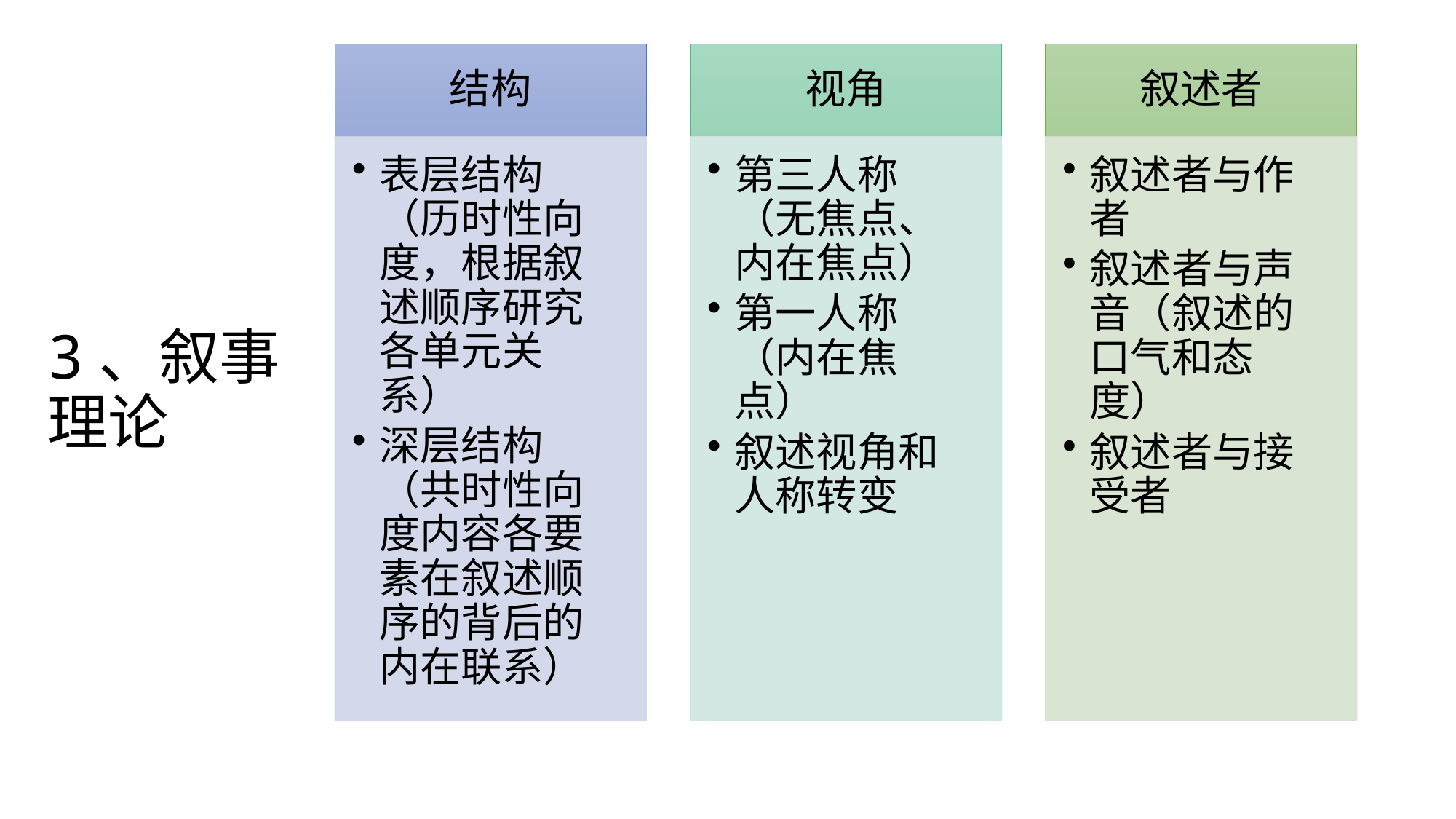

结构
表层结构（历时性向度，根据叙述顺序研究各单元关系）
深层结构（共时性向度内容各要素在叙述顺序的背后的内在联系）
视角
第三人称（无焦点、内在焦点）
第一人称（内在焦点）
叙述视角和人称转变
叙述者
叙述者与作者
叙述者与声音（叙述的口气和态度）
叙述者与接受者
3、叙事理论